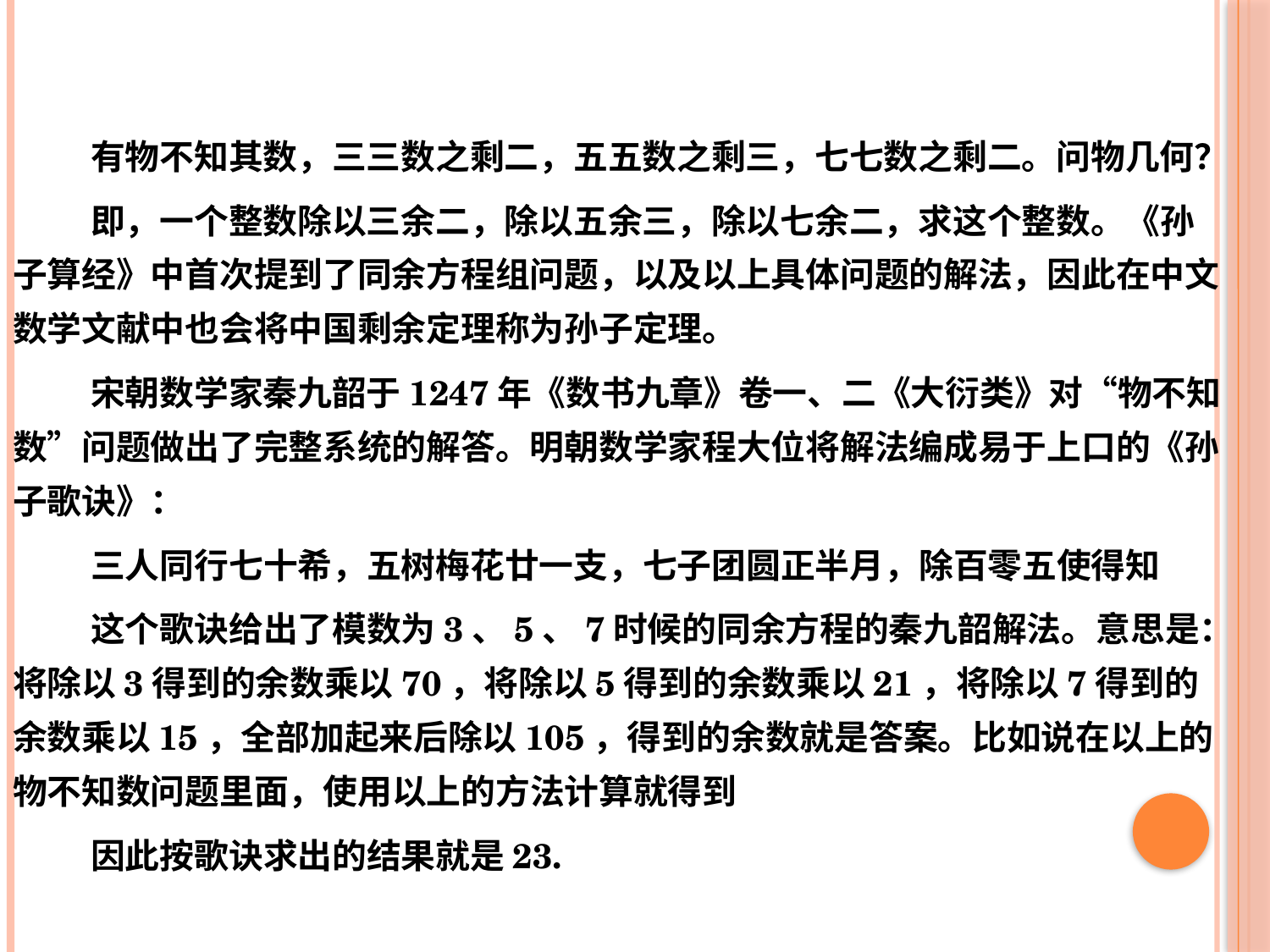

有物不知其数，三三数之剩二，五五数之剩三，七七数之剩二。问物几何？
即，一个整数除以三余二，除以五余三，除以七余二，求这个整数。《孙子算经》中首次提到了同余方程组问题，以及以上具体问题的解法，因此在中文数学文献中也会将中国剩余定理称为孙子定理。
宋朝数学家秦九韶于1247年《数书九章》卷一、二《大衍类》对“物不知数”问题做出了完整系统的解答。明朝数学家程大位将解法编成易于上口的《孙子歌诀》：
三人同行七十希，五树梅花廿一支，七子团圆正半月，除百零五使得知
这个歌诀给出了模数为3、5、7时候的同余方程的秦九韶解法。意思是：将除以3得到的余数乘以70，将除以5得到的余数乘以21，将除以7得到的余数乘以15，全部加起来后除以105，得到的余数就是答案。比如说在以上的物不知数问题里面，使用以上的方法计算就得到
因此按歌诀求出的结果就是23.